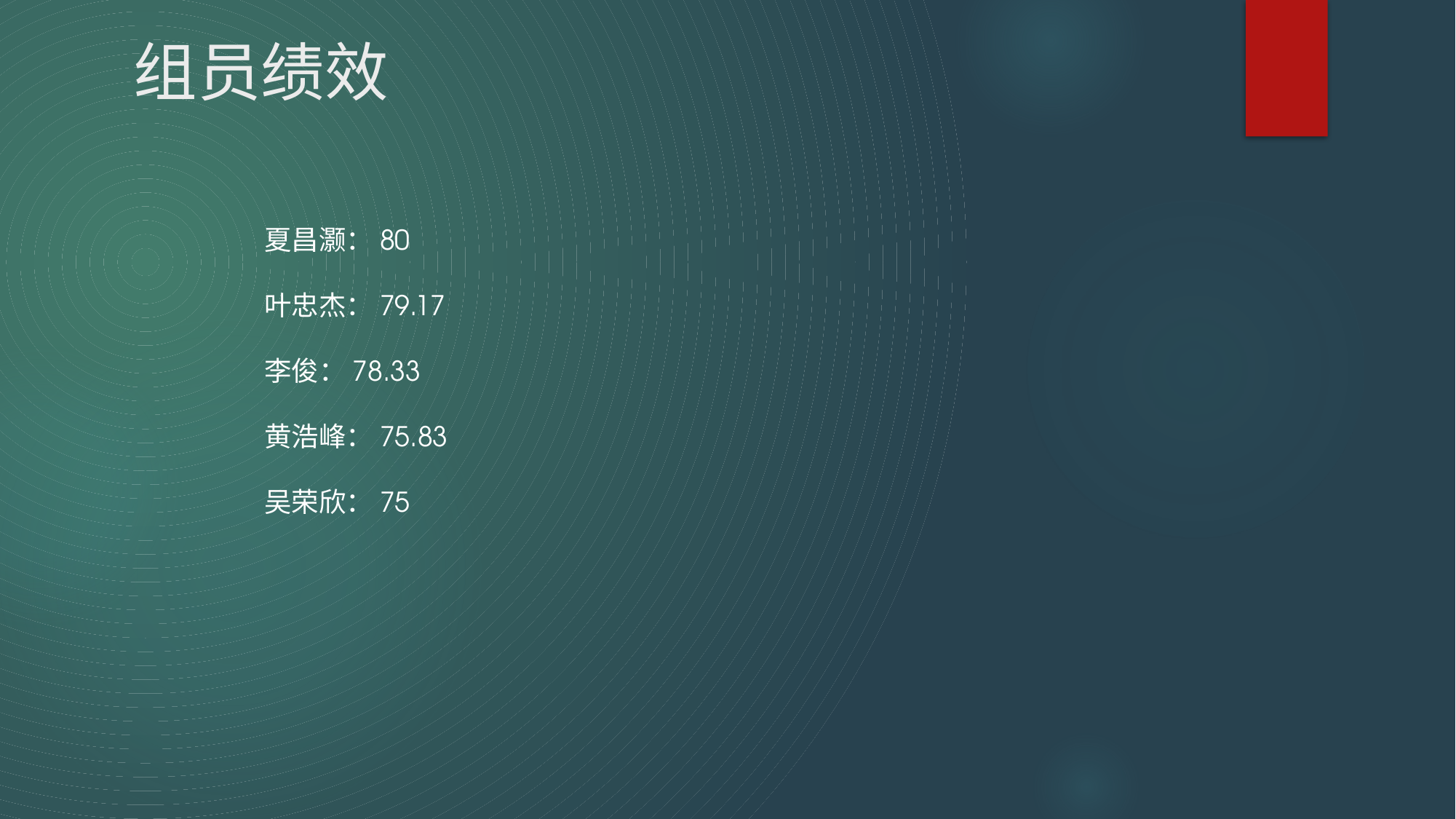

# 组员绩效
夏昌灏：80

叶忠杰：79.17

李俊：78.33

黄浩峰：75.83

吴荣欣：75